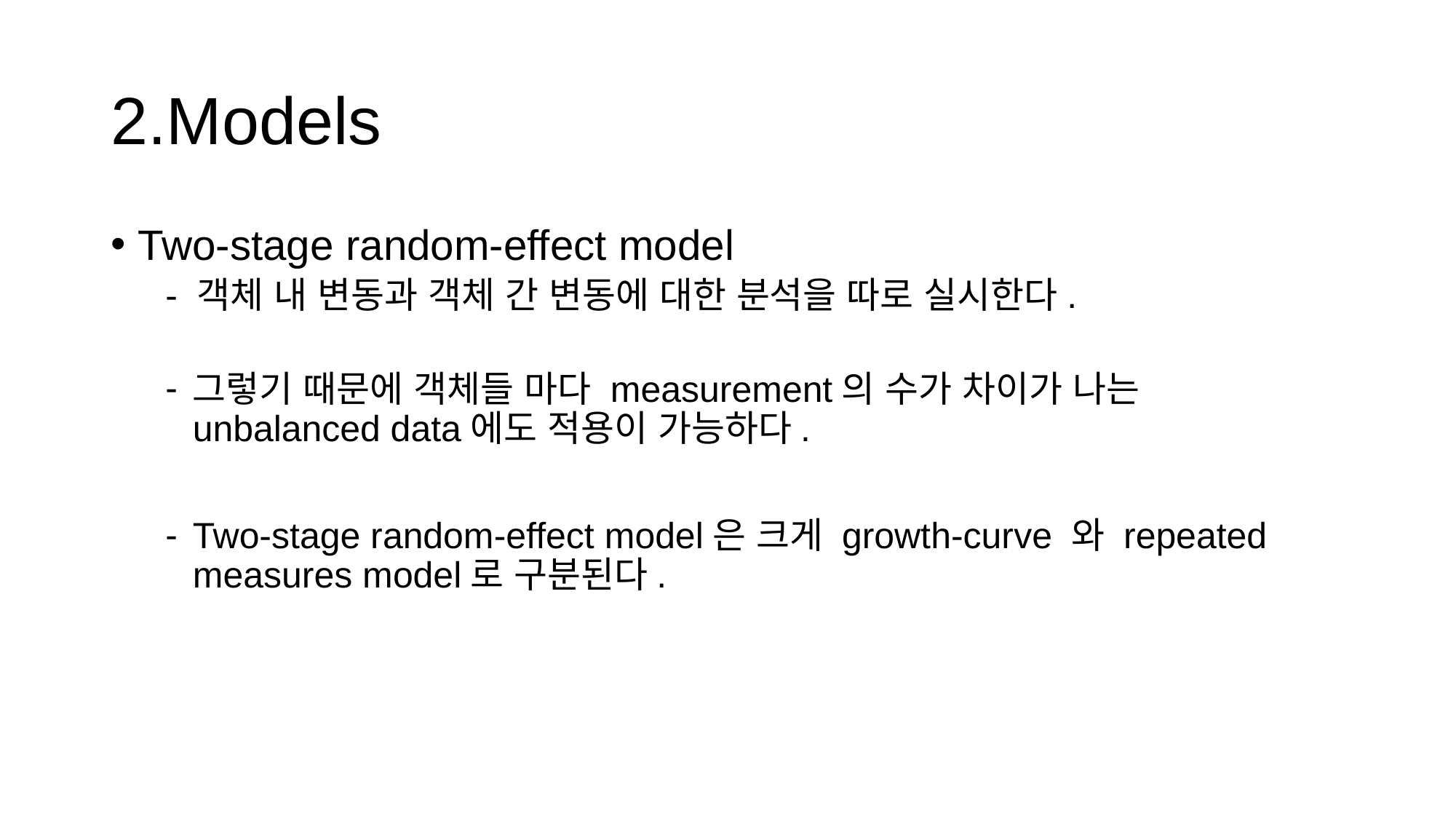

# 2.Models
Two-stage random-effect model
- 객체 내 변동과 객체 간 변동에 대한 분석을 따로 실시한다.

그렇기 때문에 객체들 마다 measurement의 수가 차이가 나는 unbalanced data에도 적용이 가능하다.

Two-stage random-effect model은 크게 growth-curve 와 repeated measures model로 구분된다.